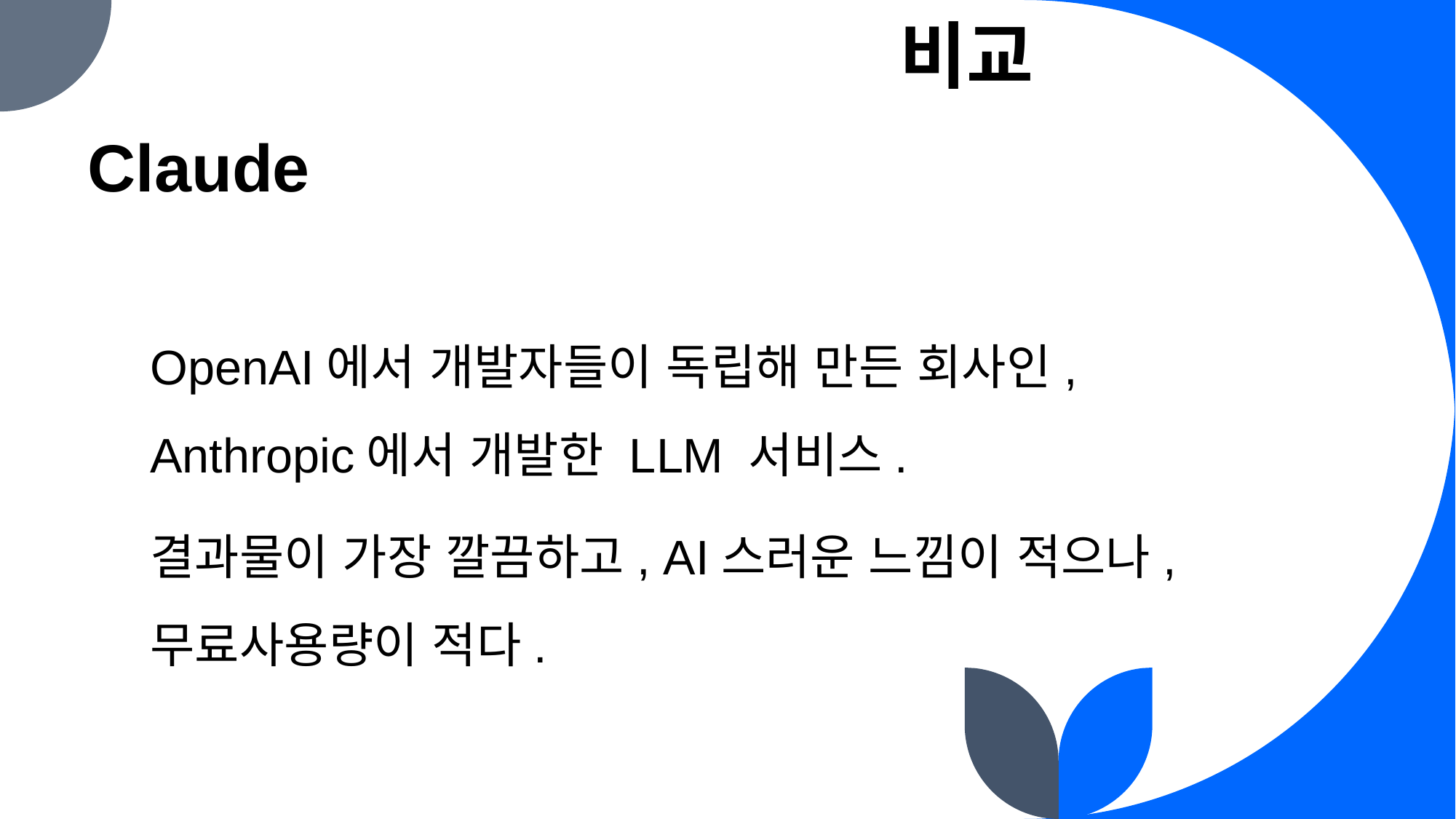

# LLM 서비스 비교
Claude
OpenAI에서 개발자들이 독립해 만든 회사인,
Anthropic에서 개발한 LLM 서비스.
결과물이 가장 깔끔하고, AI스러운 느낌이 적으나,
무료사용량이 적다.